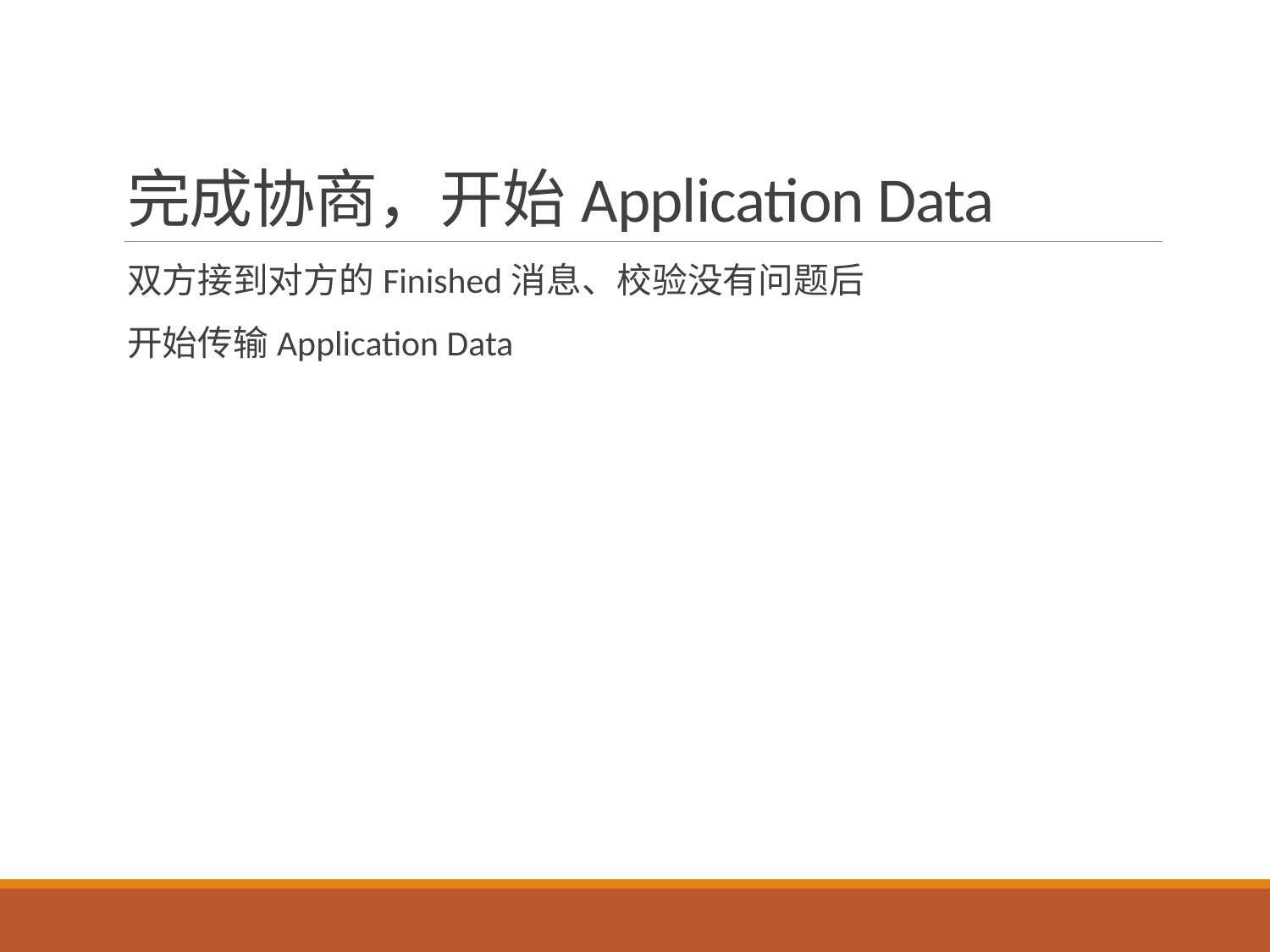

# 完成协商，开始Application Data
双方接到对方的Finished消息、校验没有问题后
开始传输Application Data
48